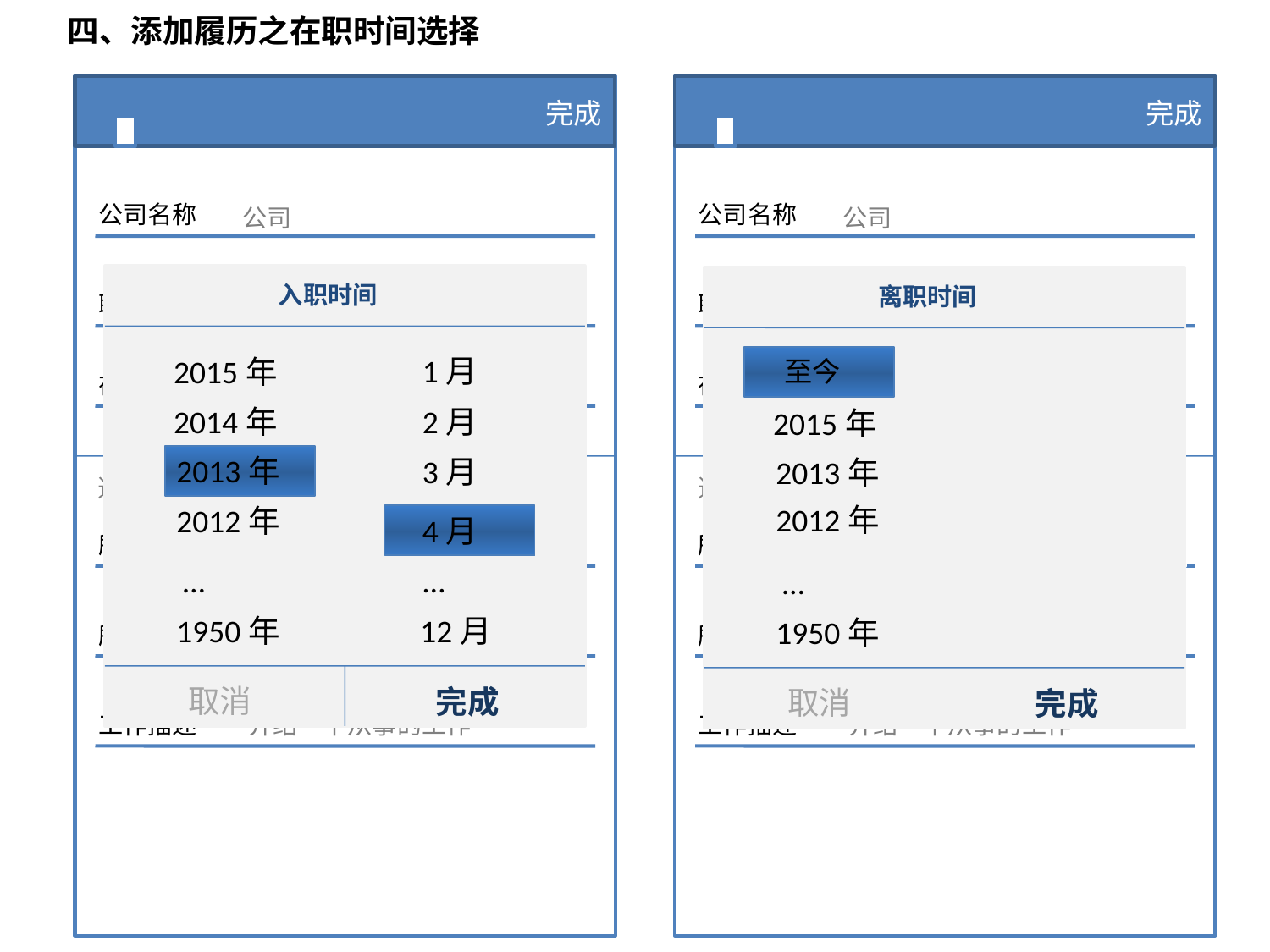

四、添加履历之在职时间选择

完成
完成

公司名称
公司名称
公司
公司

入职时间
离职时间
职位头衔
职位
职位头衔
职位

1月
2015年

至今
在职时间
入职时间
在职时间
入职时间
--
离职时间
--
离职时间
2014年
2月
2015年

2013年

3月
2013年

选填
选填
2012年
2012年
4月

省(市)
市(县/区)
省(市)
市(县/区)
中国
中国
所在地区
所在地区

…
…
…

1950年
12月
1950年
所属行业
行业
所属行业
行业

取消
完成
取消
完成
工作描述
介绍一下从事的工作
工作描述
介绍一下从事的工作

发送消息
关注
发送消息
关注